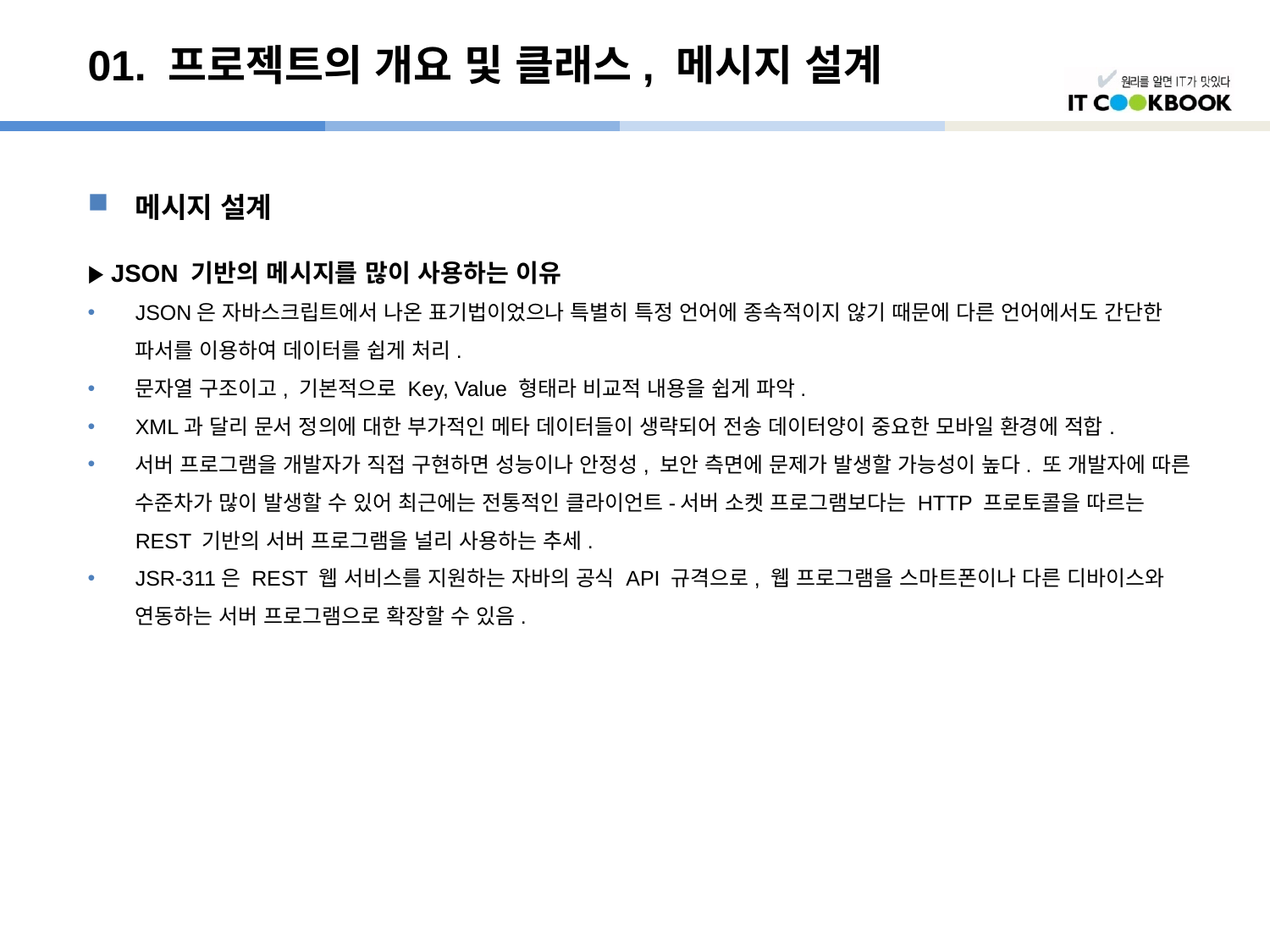

# 01. 프로젝트의 개요 및 클래스, 메시지 설계
메시지 설계
▶ JSON 기반의 메시지를 많이 사용하는 이유
JSON은 자바스크립트에서 나온 표기법이었으나 특별히 특정 언어에 종속적이지 않기 때문에 다른 언어에서도 간단한 파서를 이용하여 데이터를 쉽게 처리.
문자열 구조이고, 기본적으로 Key, Value 형태라 비교적 내용을 쉽게 파악.
XML과 달리 문서 정의에 대한 부가적인 메타 데이터들이 생략되어 전송 데이터양이 중요한 모바일 환경에 적합.
서버 프로그램을 개발자가 직접 구현하면 성능이나 안정성, 보안 측면에 문제가 발생할 가능성이 높다. 또 개발자에 따른 수준차가 많이 발생할 수 있어 최근에는 전통적인 클라이언트-서버 소켓 프로그램보다는 HTTP 프로토콜을 따르는 REST 기반의 서버 프로그램을 널리 사용하는 추세.
JSR-311은 REST 웹 서비스를 지원하는 자바의 공식 API 규격으로, 웹 프로그램을 스마트폰이나 다른 디바이스와 연동하는 서버 프로그램으로 확장할 수 있음.